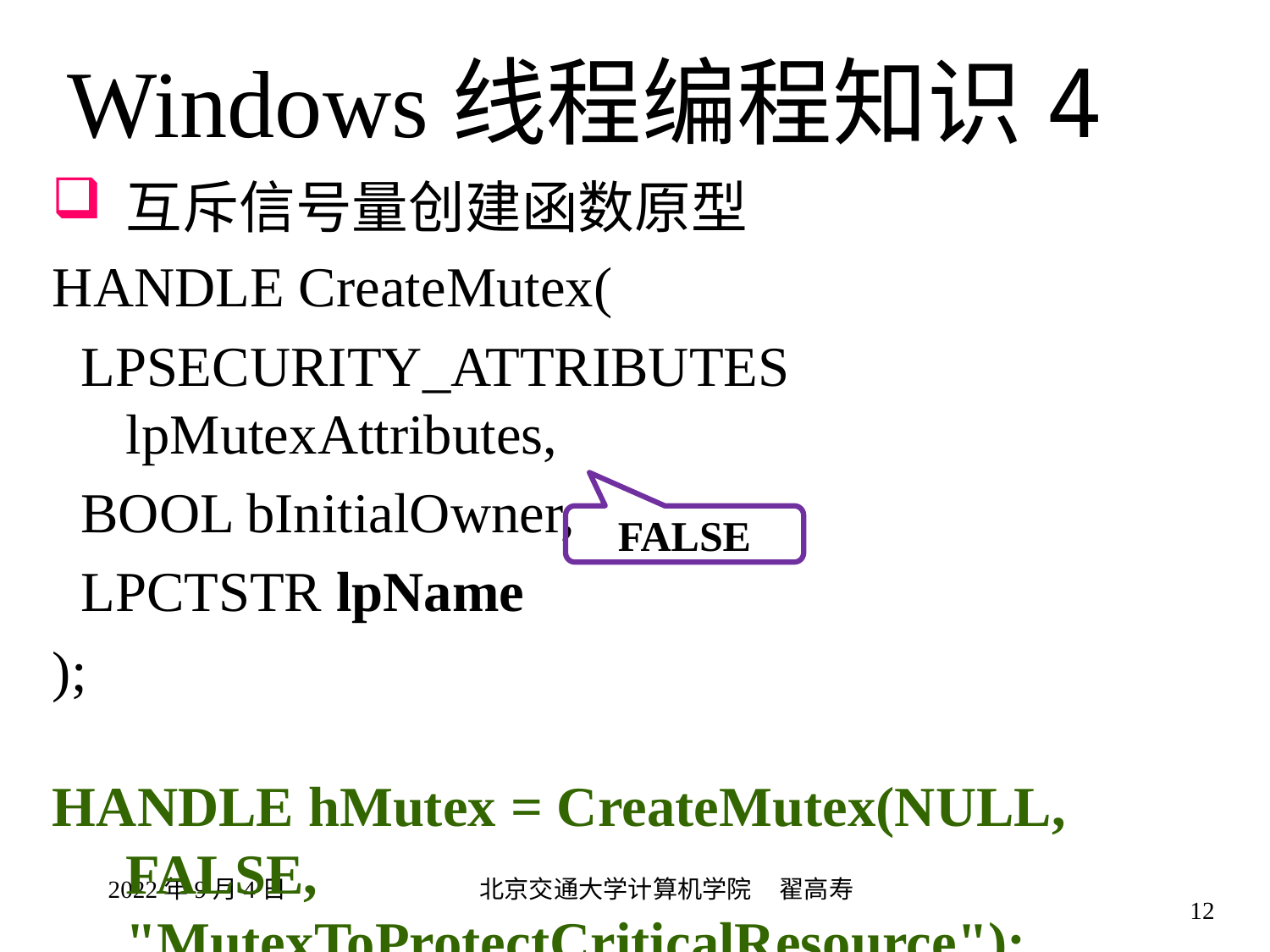

# Windows线程编程知识4
互斥信号量创建函数原型
HANDLE CreateMutex(
  LPSECURITY_ATTRIBUTES lpMutexAttributes,
  BOOL bInitialOwner,
  LPCTSTR lpName
);

HANDLE hMutex = CreateMutex(NULL, FALSE, "MutexToProtectCriticalResource");

FALSE
2022年9月4日
北京交通大学计算机学院     翟高寿
12